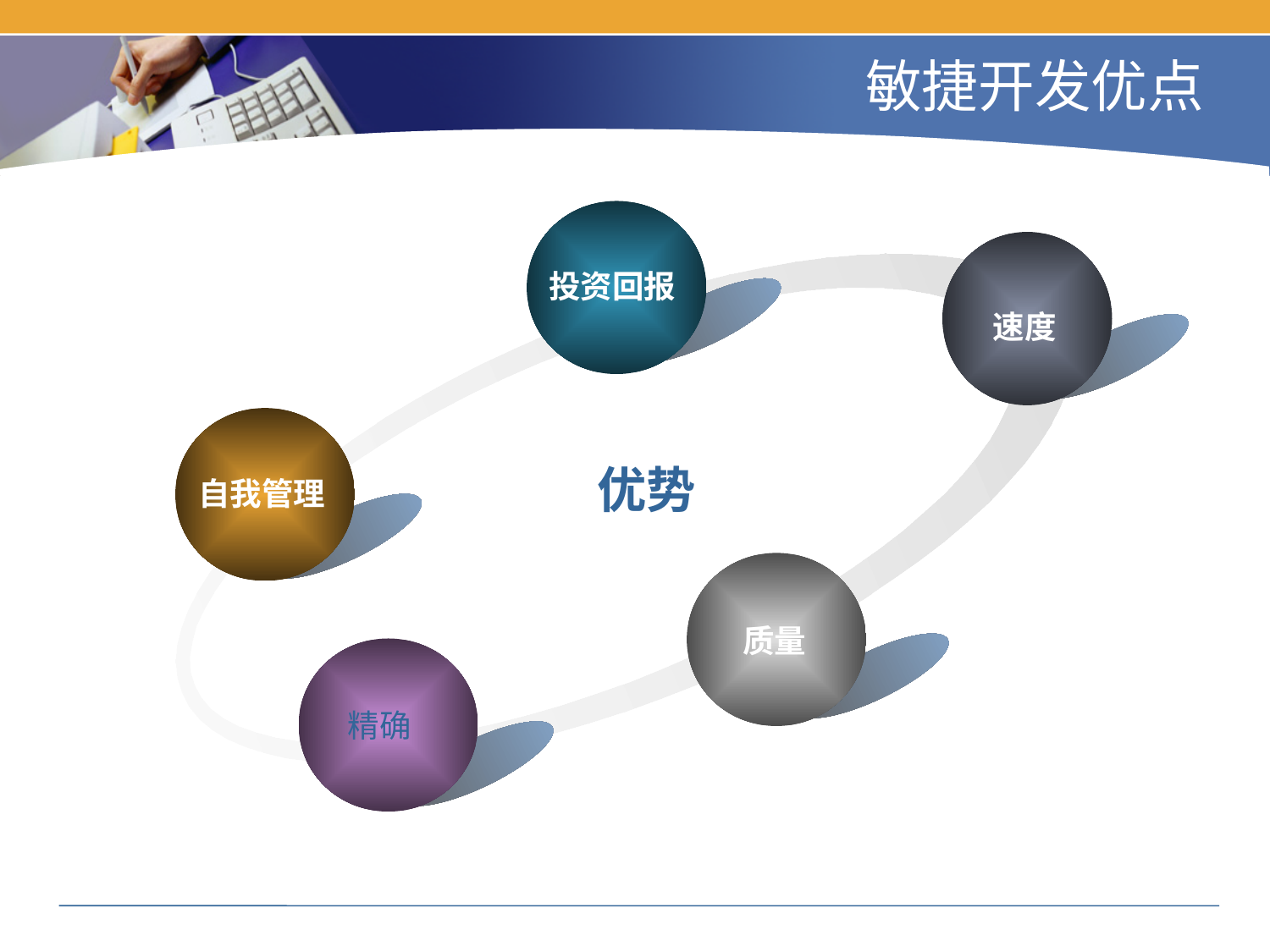

# 敏捷开发优点

投资回报

速度

优势
自我管理

质量

精确